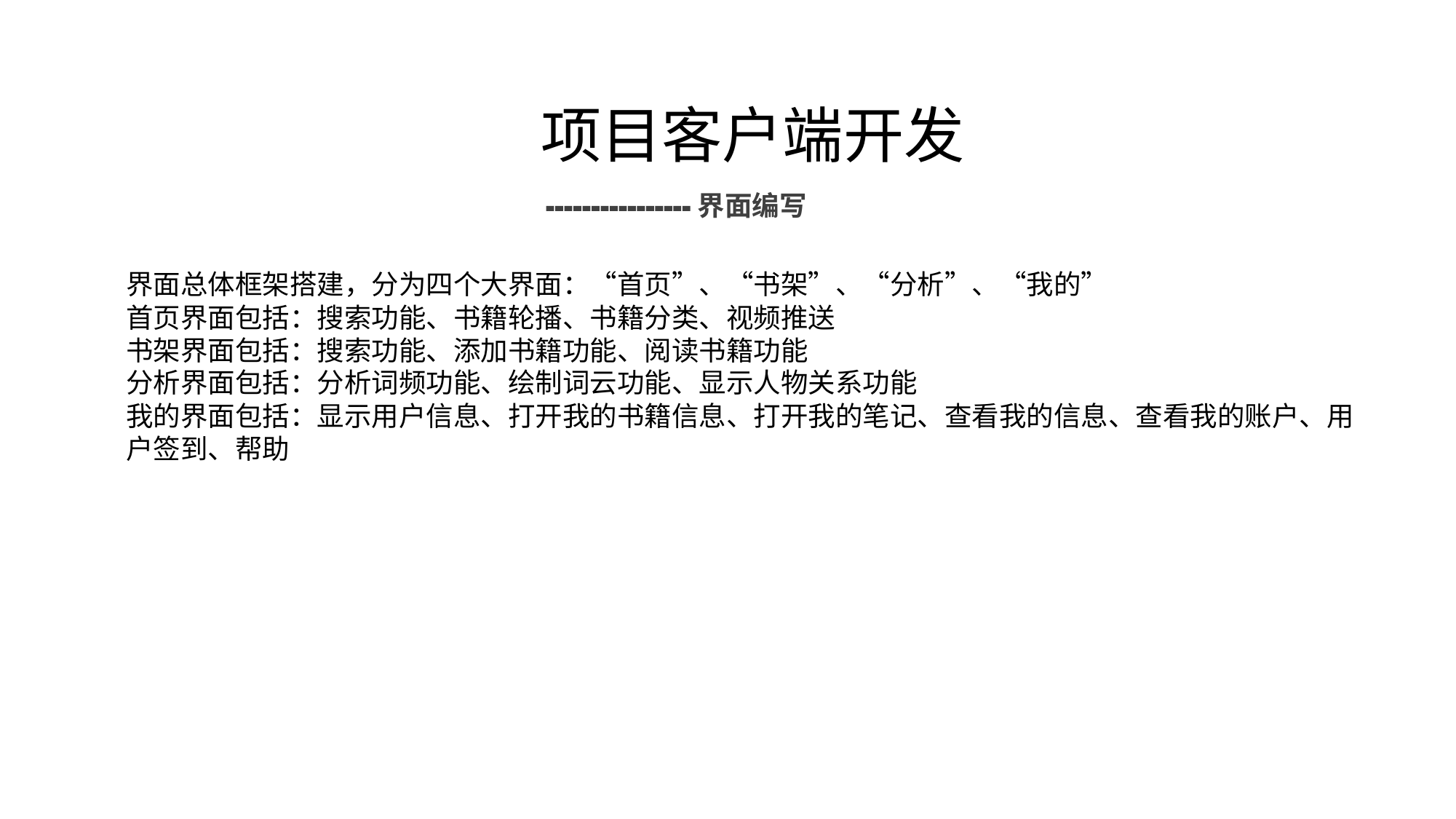

# 项目客户端开发
----------------界面编写
界面总体框架搭建，分为四个大界面：“首页”、“书架”、“分析”、“我的”
首页界面包括：搜索功能、书籍轮播、书籍分类、视频推送
书架界面包括：搜索功能、添加书籍功能、阅读书籍功能
分析界面包括：分析词频功能、绘制词云功能、显示人物关系功能
我的界面包括：显示用户信息、打开我的书籍信息、打开我的笔记、查看我的信息、查看我的账户、用户签到、帮助